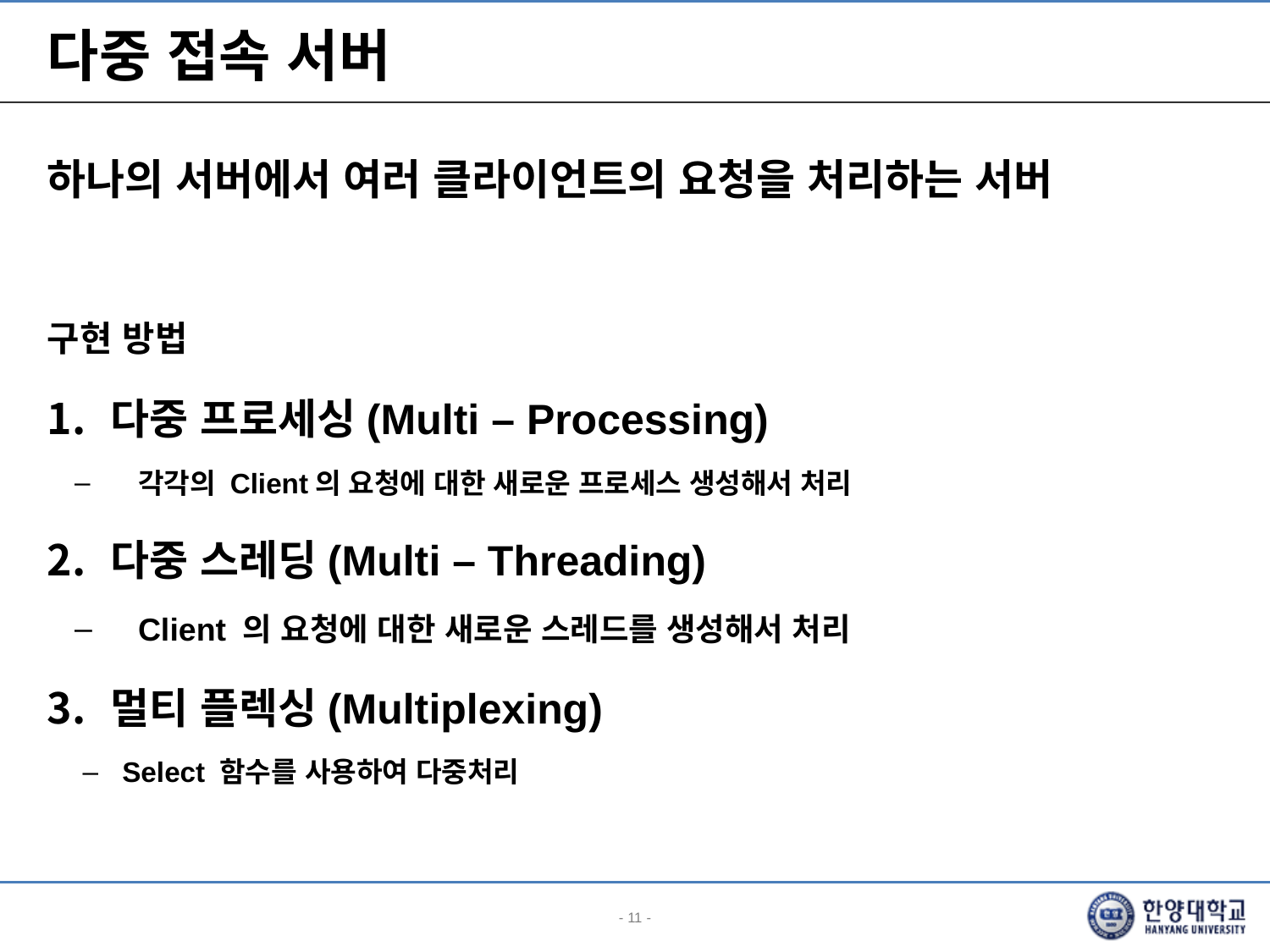

# 다중 접속 서버
하나의 서버에서 여러 클라이언트의 요청을 처리하는 서버

구현 방법
다중 프로세싱(Multi – Processing)
각각의 Client의 요청에 대한 새로운 프로세스 생성해서 처리
다중 스레딩(Multi – Threading)
Client 의 요청에 대한 새로운 스레드를 생성해서 처리
멀티 플렉싱(Multiplexing)
Select 함수를 사용하여 다중처리